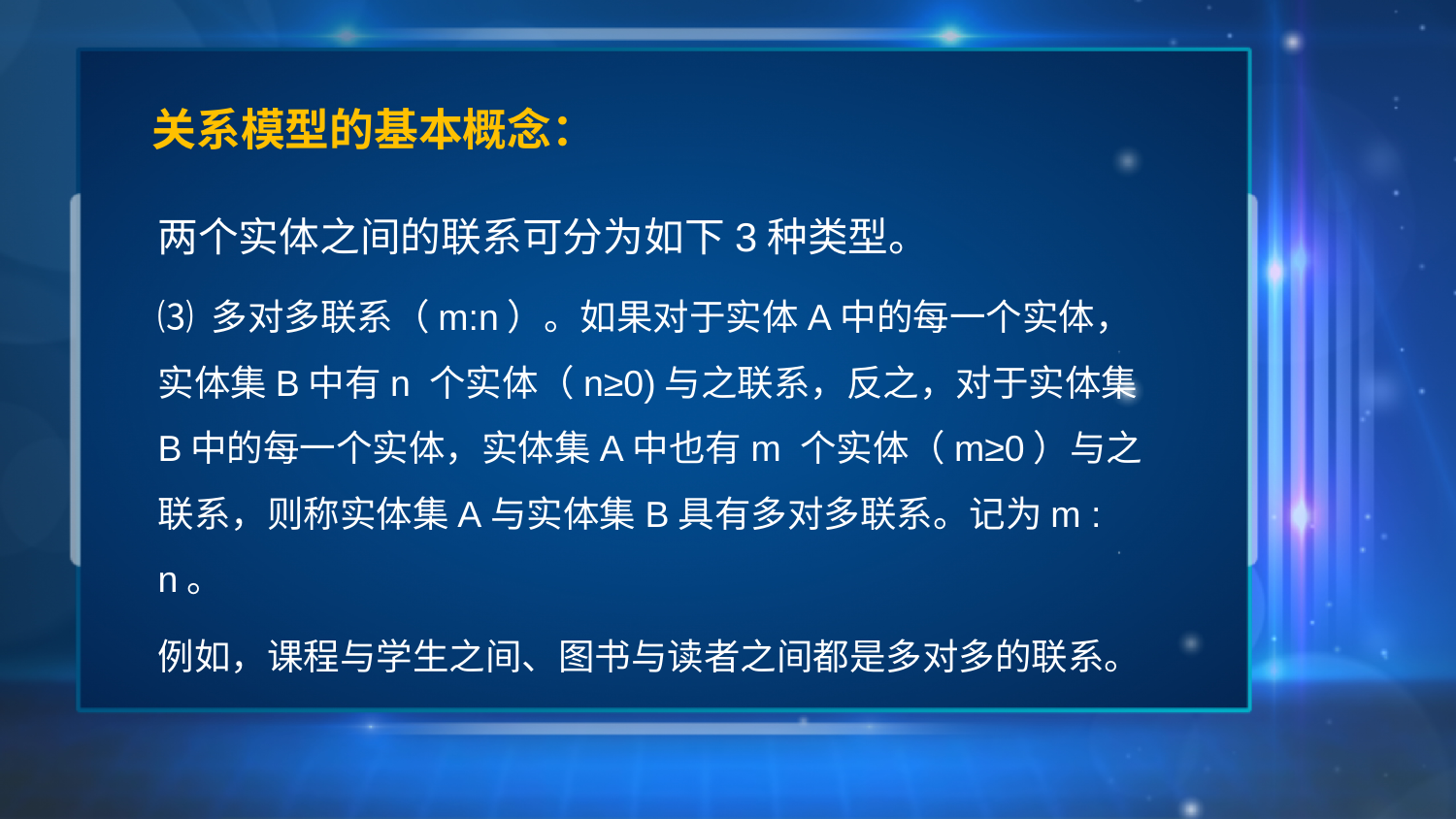

# 关系模型的基本概念：
两个实体之间的联系可分为如下3种类型。
⑶ 多对多联系（m:n）。如果对于实体A中的每一个实体，实体集B中有n 个实体（n≥0)与之联系，反之，对于实体集B中的每一个实体，实体集A中也有m 个实体（m≥0）与之联系，则称实体集A与实体集B具有多对多联系。记为m : n。
例如，课程与学生之间、图书与读者之间都是多对多的联系。